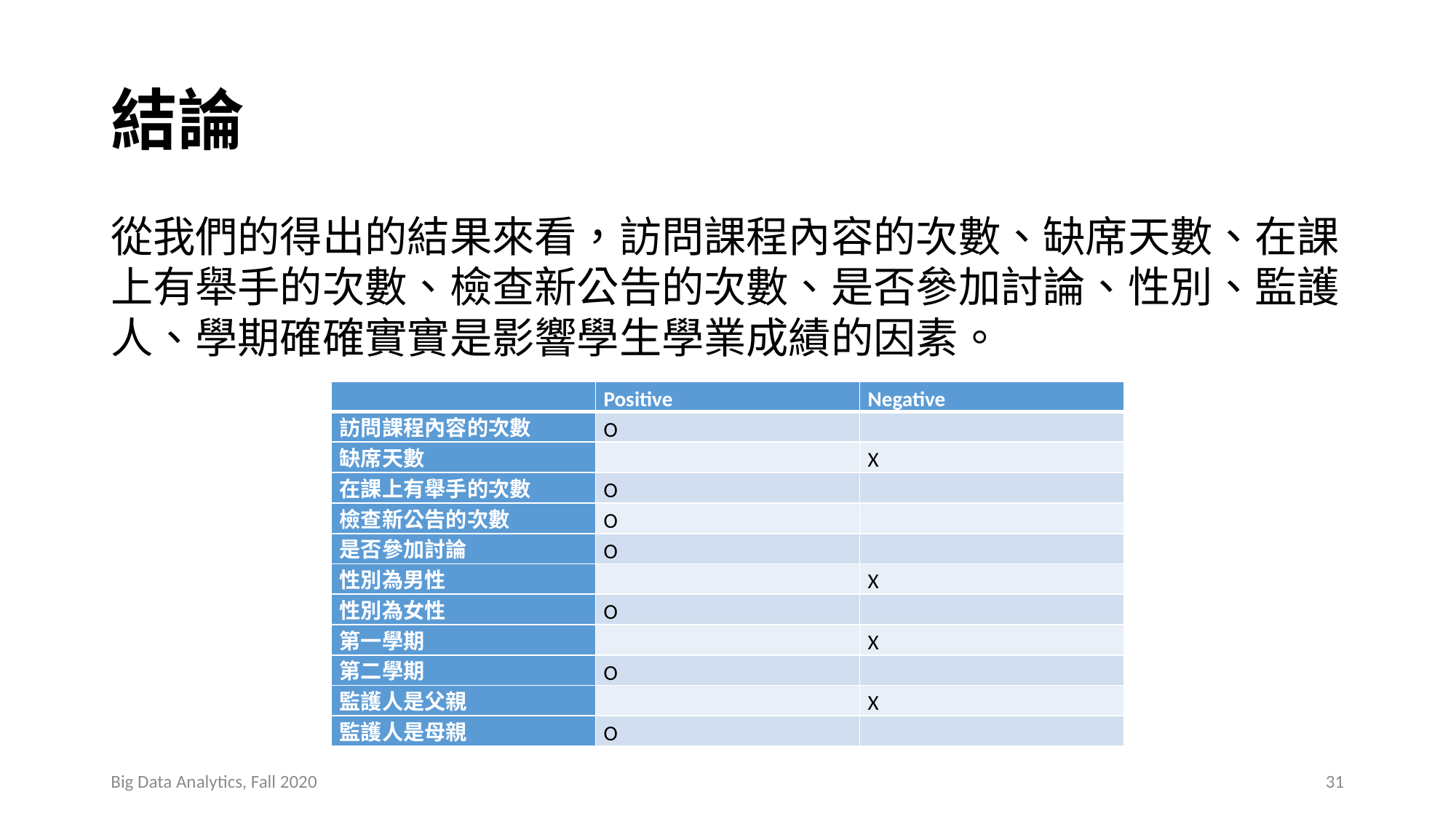

# 結論
從我們的得出的結果來看，訪問課程內容的次數、缺席天數、在課上有舉手的次數、檢查新公告的次數、是否參加討論、性別、監護人、學期確確實實是影響學生學業成績的因素。
|  | Positive | Negative |
| --- | --- | --- |
| 訪問課程內容的次數 | O |  |
| 缺席天數 |  | X |
| 在課上有舉手的次數 | O |  |
| 檢查新公告的次數 | O |  |
| 是否參加討論 | O |  |
| 性別為男性 |  | X |
| 性別為女性 | O |  |
| 第一學期 |  | X |
| 第二學期 | O |  |
| 監護人是父親 |  | X |
| 監護人是母親 | O |  |
Big Data Analytics, Fall 2020
31